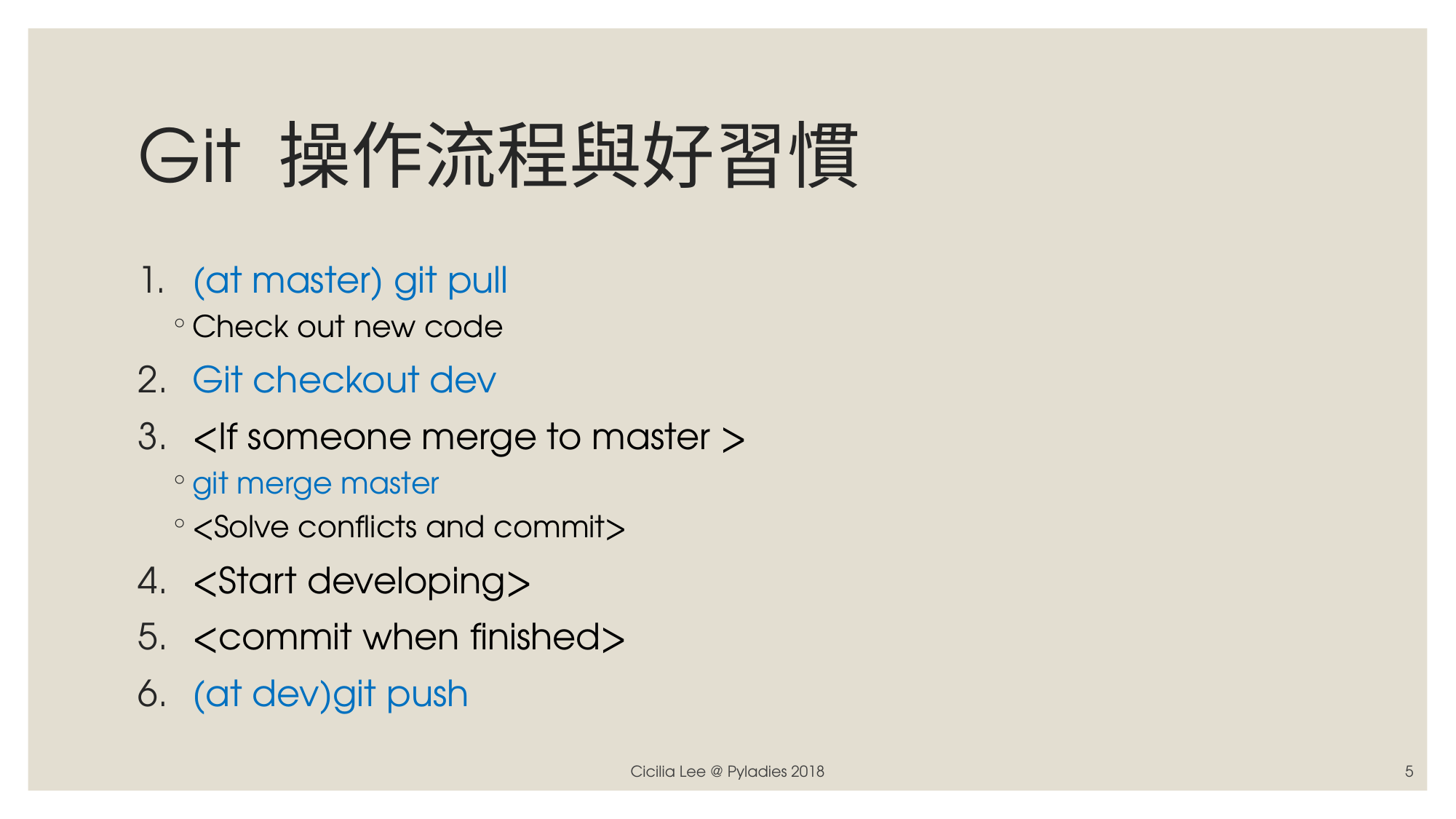

# Git 操作流程與好習慣
(at master) git pull
Check out new code
Git checkout dev
<If someone merge to master >
git merge master
<Solve conflicts and commit>
<Start developing>
<commit when finished>
(at dev)git push
Cicilia Lee @ Pyladies 2018
5